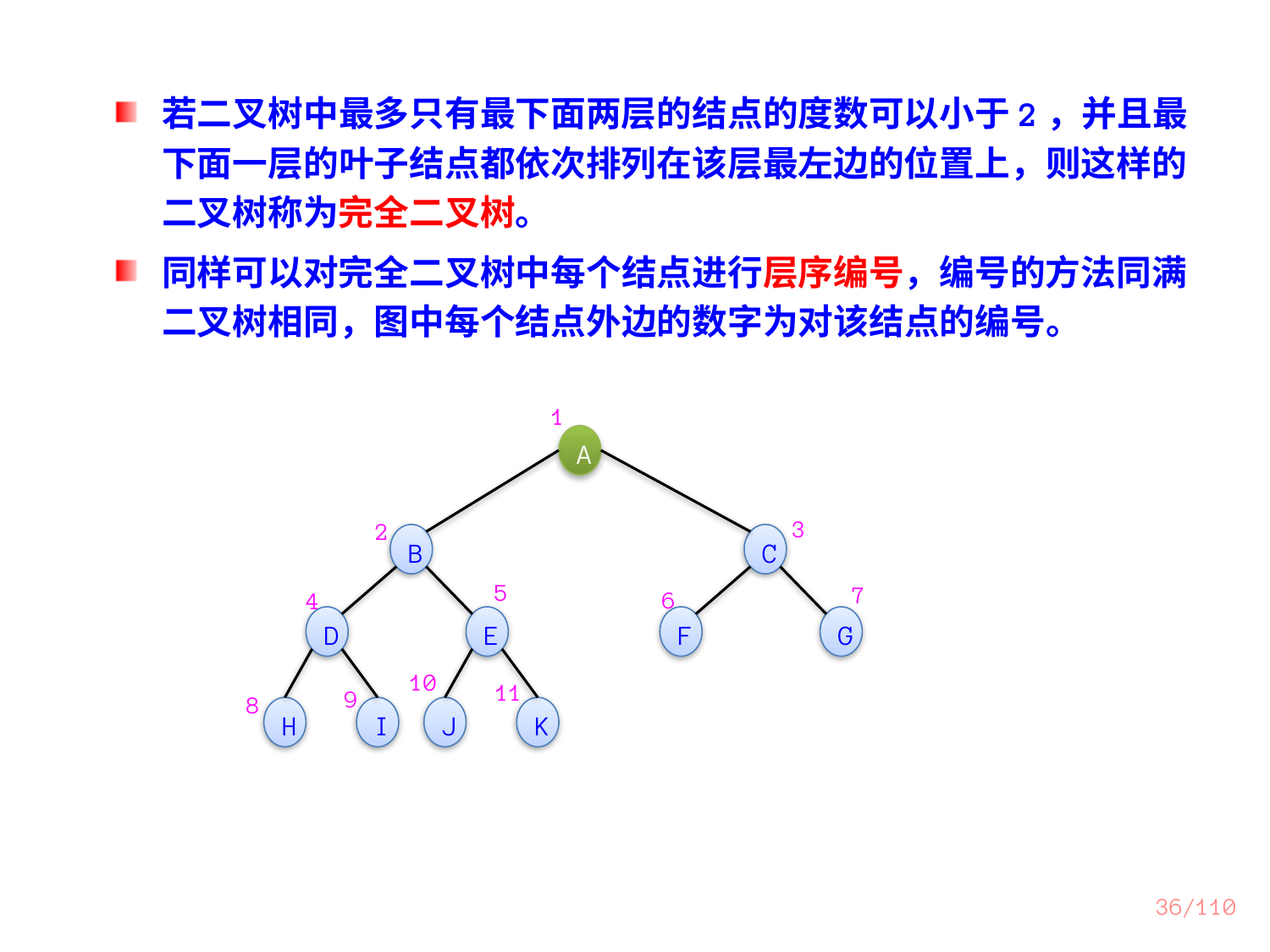

若二叉树中最多只有最下面两层的结点的度数可以小于2，并且最下面一层的叶子结点都依次排列在该层最左边的位置上，则这样的二叉树称为完全二叉树。
同样可以对完全二叉树中每个结点进行层序编号，编号的方法同满二叉树相同，图中每个结点外边的数字为对该结点的编号。
1
A
3
2
B
C
5
7
6
4
D
E
F
G
10
11
9
8
H
I
J
K
36/110